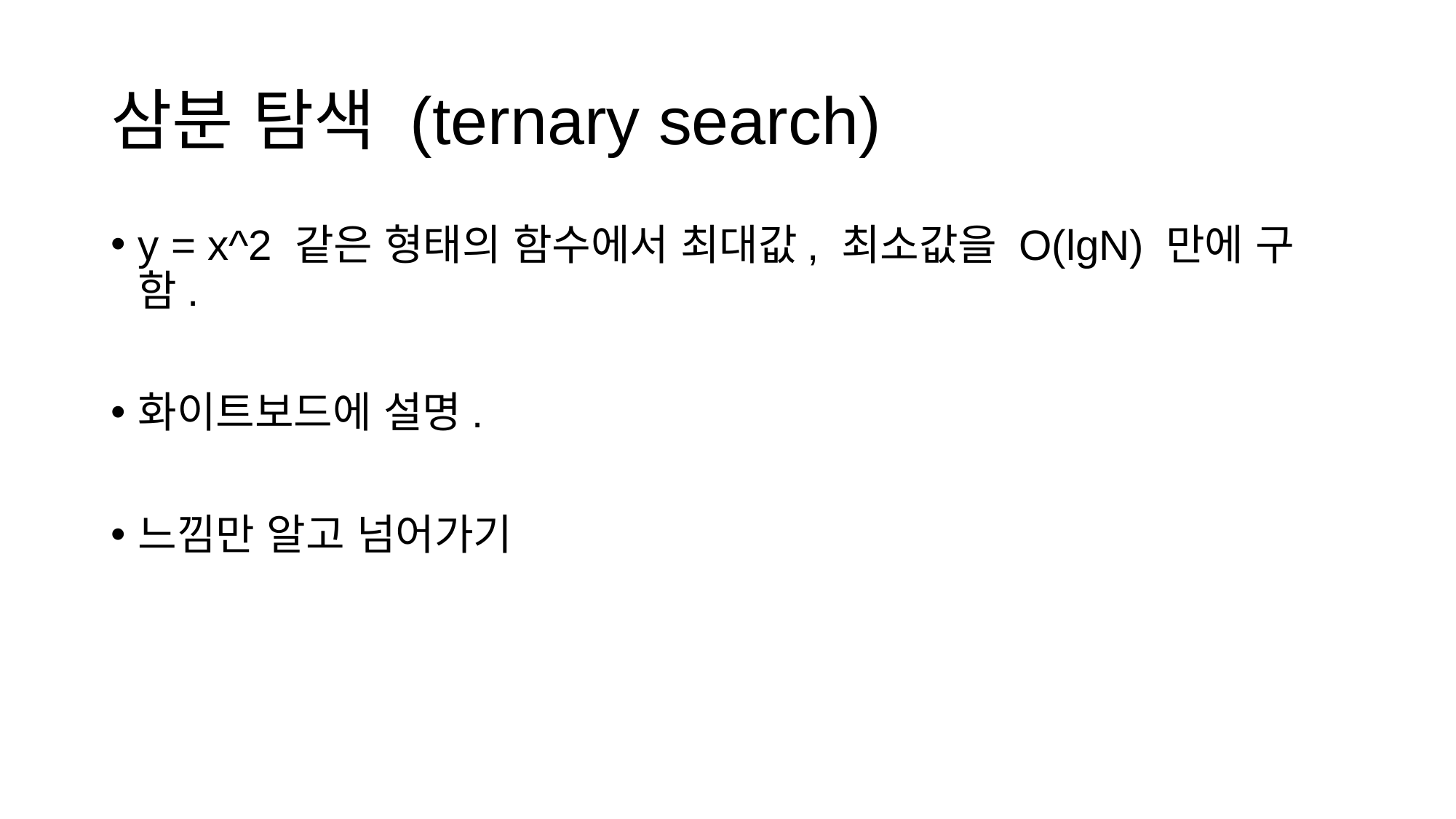

# 삼분 탐색 (ternary search)
y = x^2 같은 형태의 함수에서 최대값, 최소값을 O(lgN) 만에 구함.

화이트보드에 설명.

느낌만 알고 넘어가기